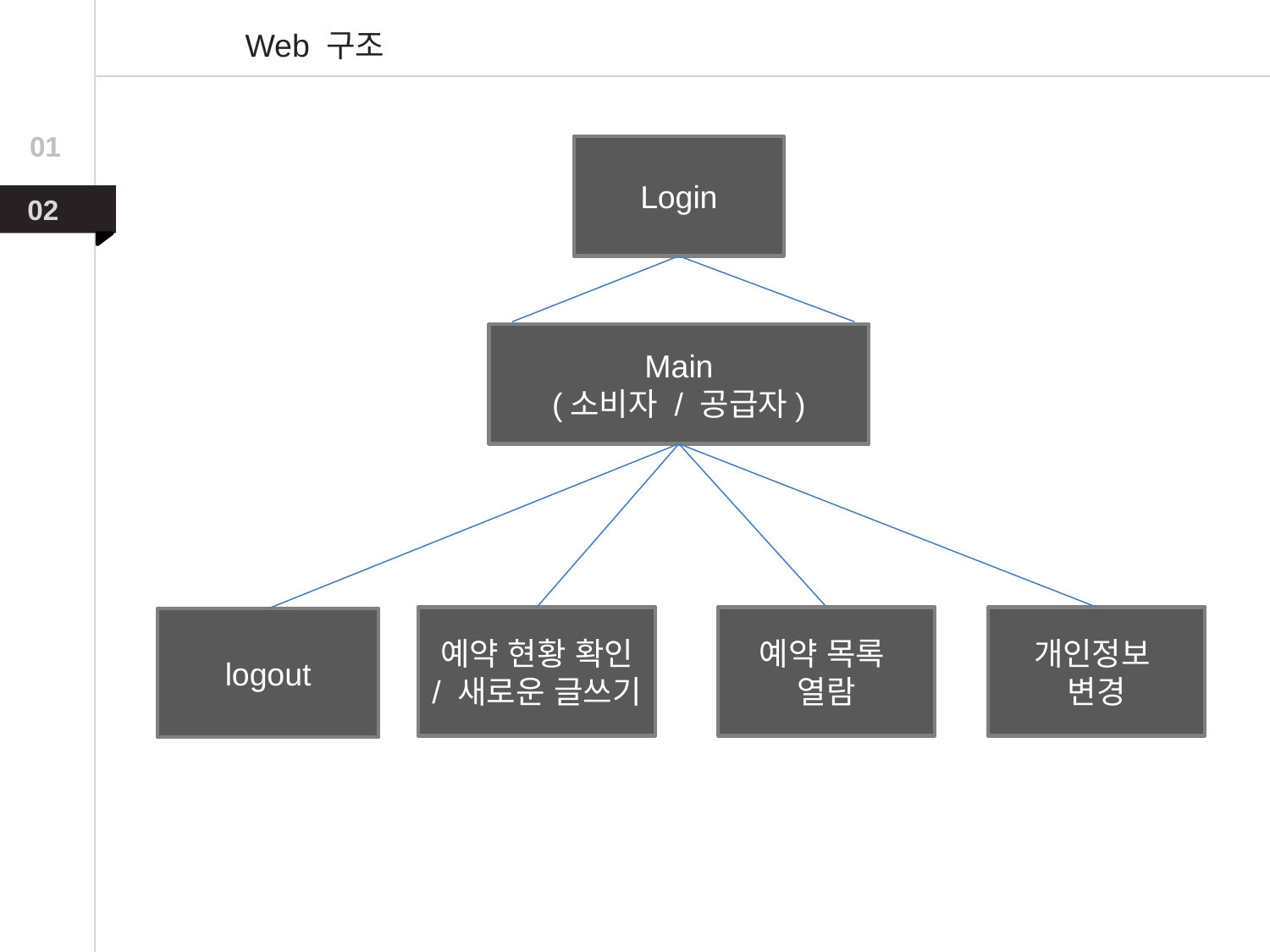

Web 구조
01
Login

02

Main
(소비자 / 공급자)
예약 현황 확인 / 새로운 글쓰기
예약 목록
열람
개인정보
변경
logout